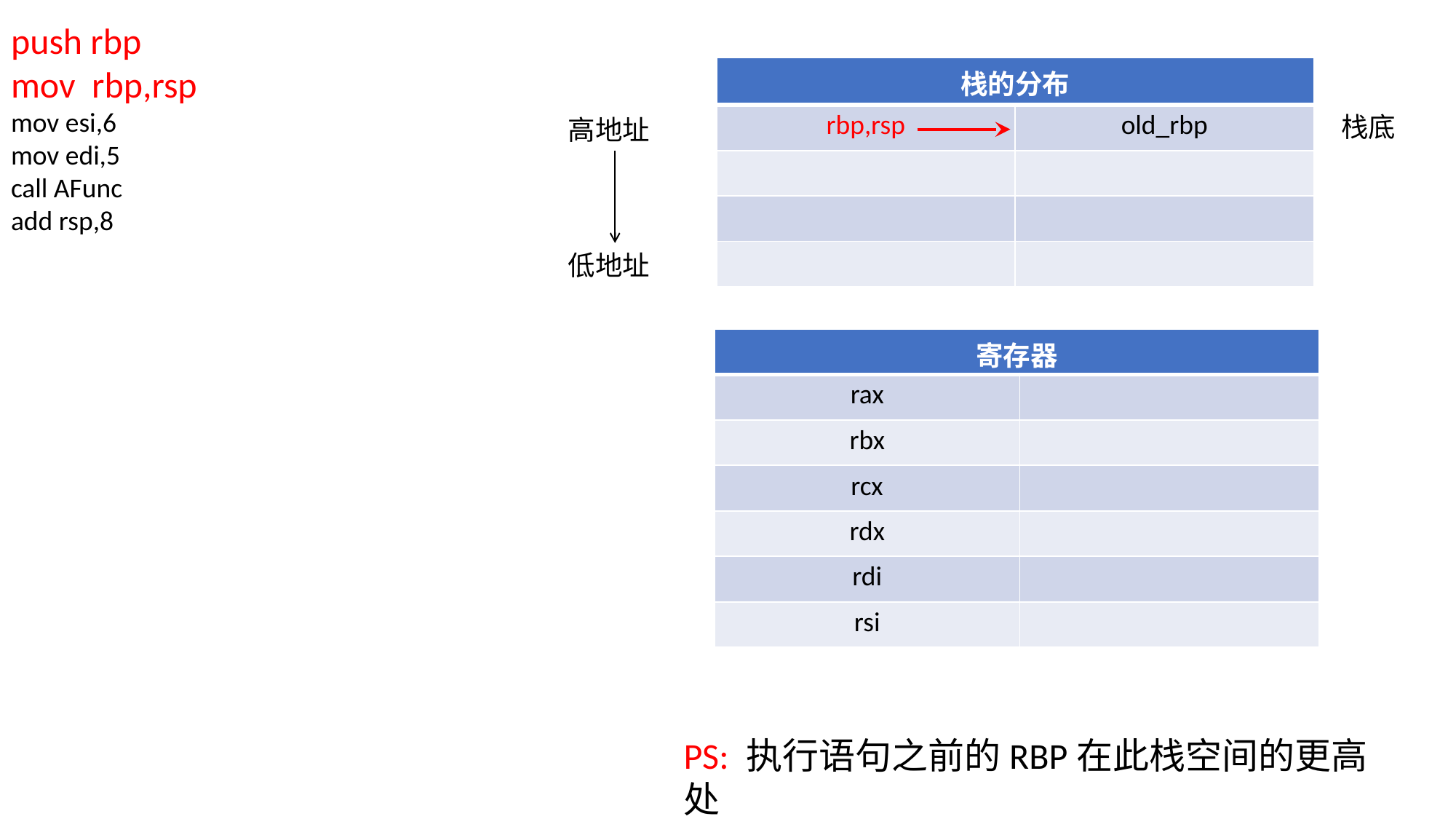

push rbp
mov  rbp,rsp
mov esi,6
mov edi,5
call AFunc
add rsp,8

| 栈的分布 |  |
| --- | --- |
| rbp,rsp | old\_rbp |
|  |  |
|  |  |
|  |  |
栈底
高地址
低地址
| 寄存器 |  |
| --- | --- |
| rax |  |
| rbx |  |
| rcx |  |
| rdx |  |
| rdi |  |
| rsi |  |
PS: 执行语句之前的RBP在此栈空间的更高处